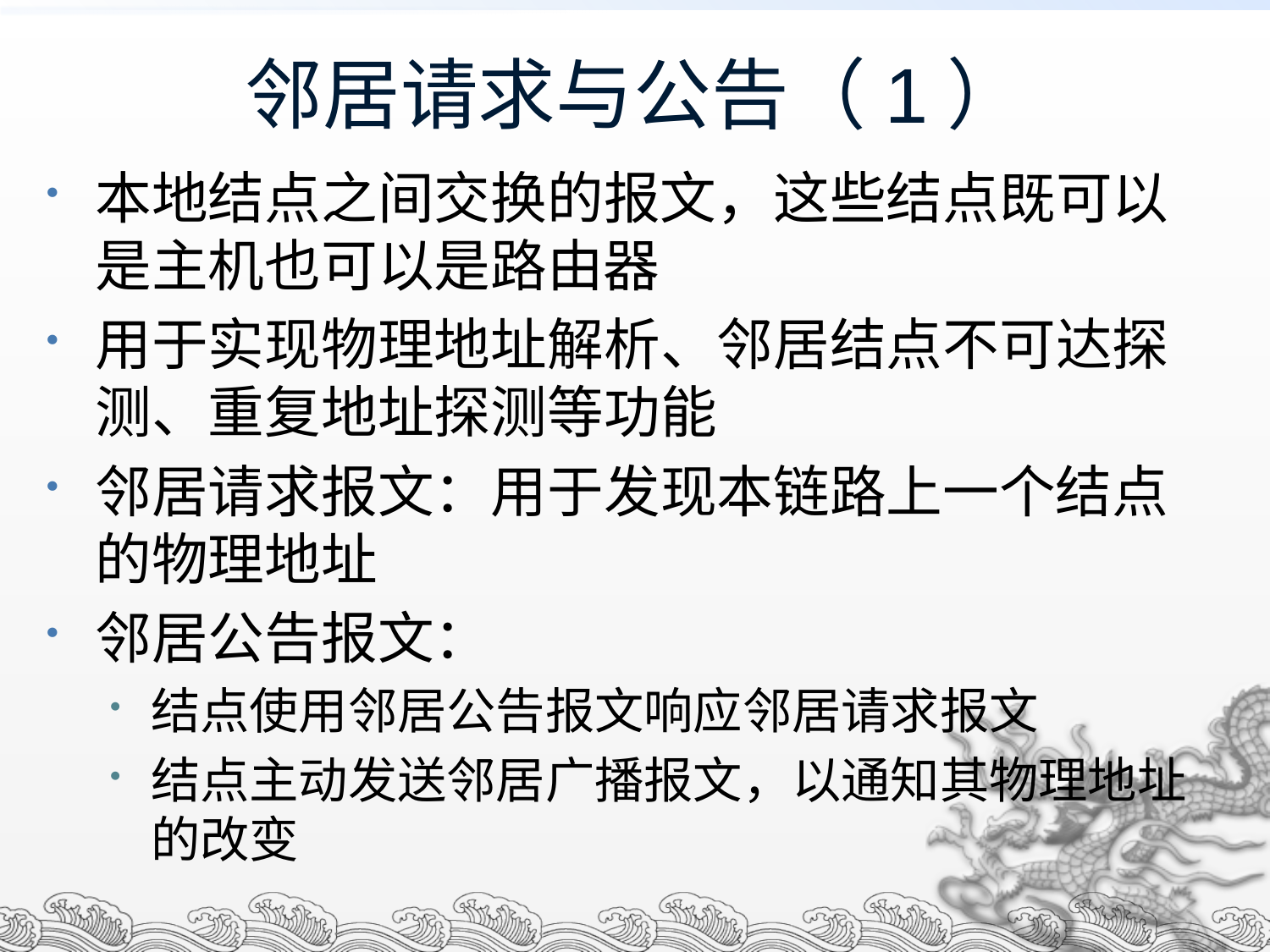

# 邻居请求与公告（1）
本地结点之间交换的报文，这些结点既可以是主机也可以是路由器
用于实现物理地址解析、邻居结点不可达探测、重复地址探测等功能
邻居请求报文：用于发现本链路上一个结点的物理地址
邻居公告报文：
结点使用邻居公告报文响应邻居请求报文
结点主动发送邻居广播报文，以通知其物理地址的改变